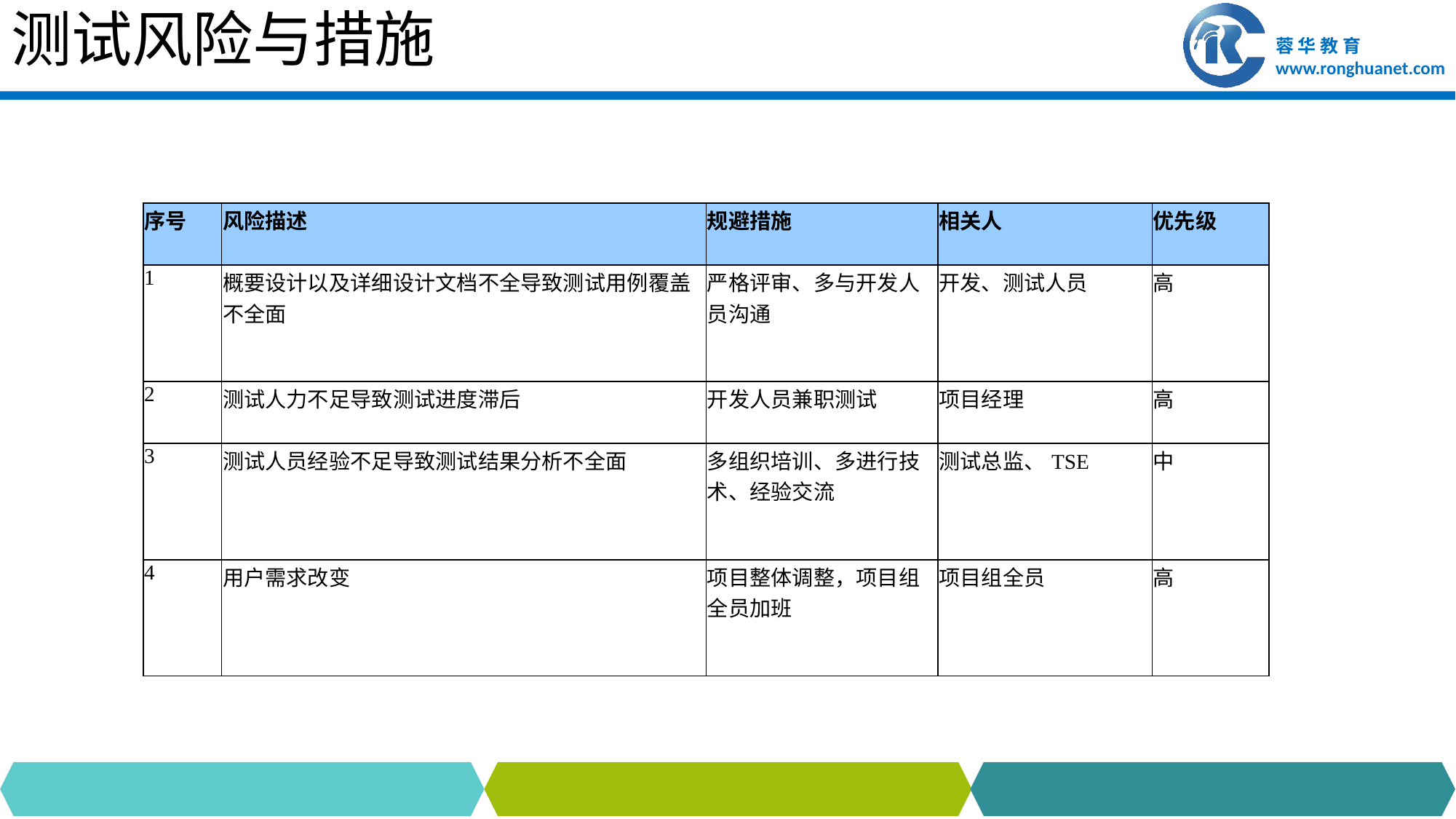

# 测试风险与措施
| 序号 | 风险描述 | 规避措施 | 相关人 | 优先级 |
| --- | --- | --- | --- | --- |
| 1 | 概要设计以及详细设计文档不全导致测试用例覆盖不全面 | 严格评审、多与开发人员沟通 | 开发、测试人员 | 高 |
| 2 | 测试人力不足导致测试进度滞后 | 开发人员兼职测试 | 项目经理 | 高 |
| 3 | 测试人员经验不足导致测试结果分析不全面 | 多组织培训、多进行技术、经验交流 | 测试总监、TSE | 中 |
| 4 | 用户需求改变 | 项目整体调整，项目组全员加班 | 项目组全员 | 高 |